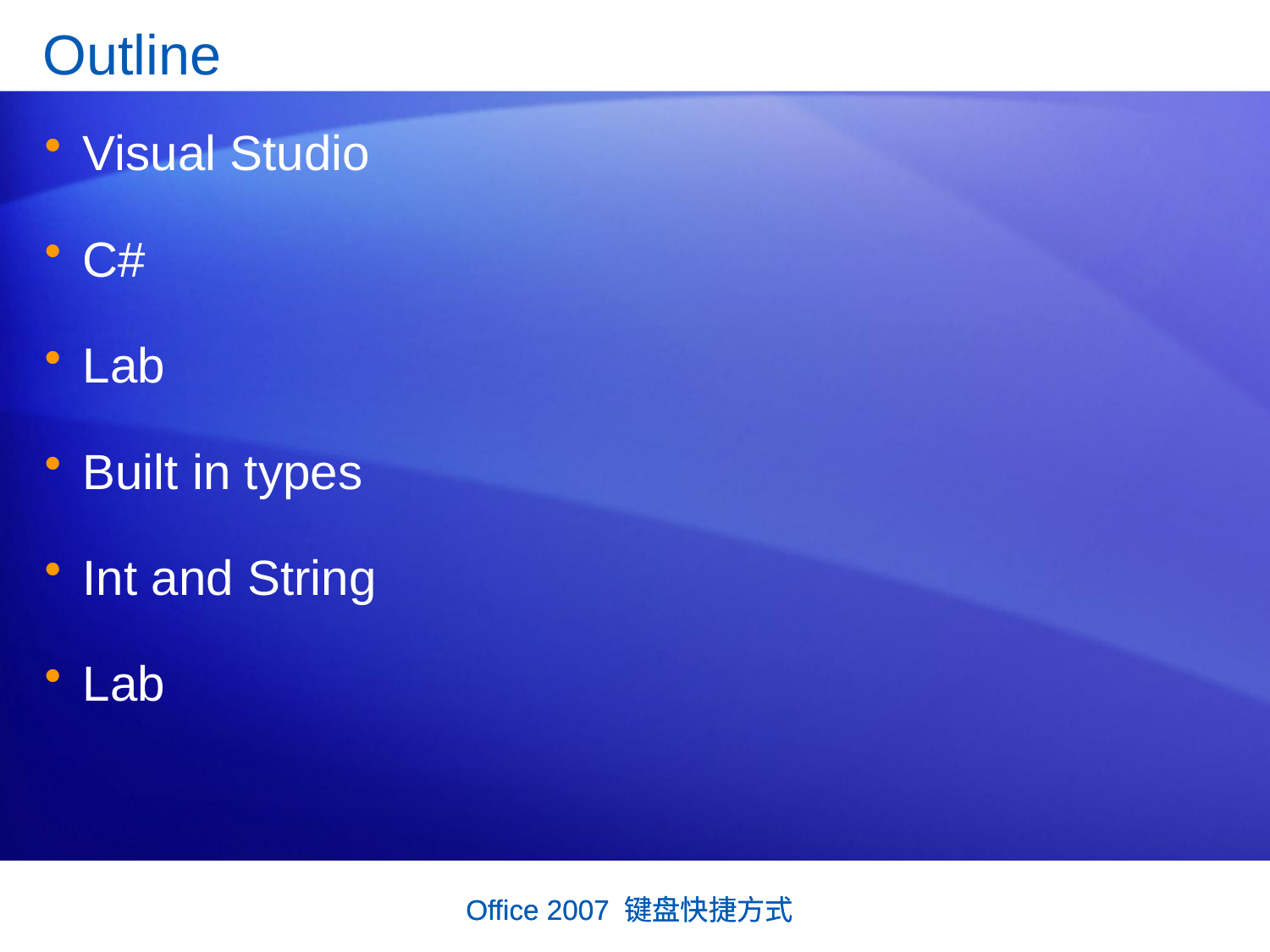

Outline
Visual Studio
C#
Lab
Built in types
Int and String
Lab

Office 2007 键盘快捷方式
Office 2007 键盘快捷方式